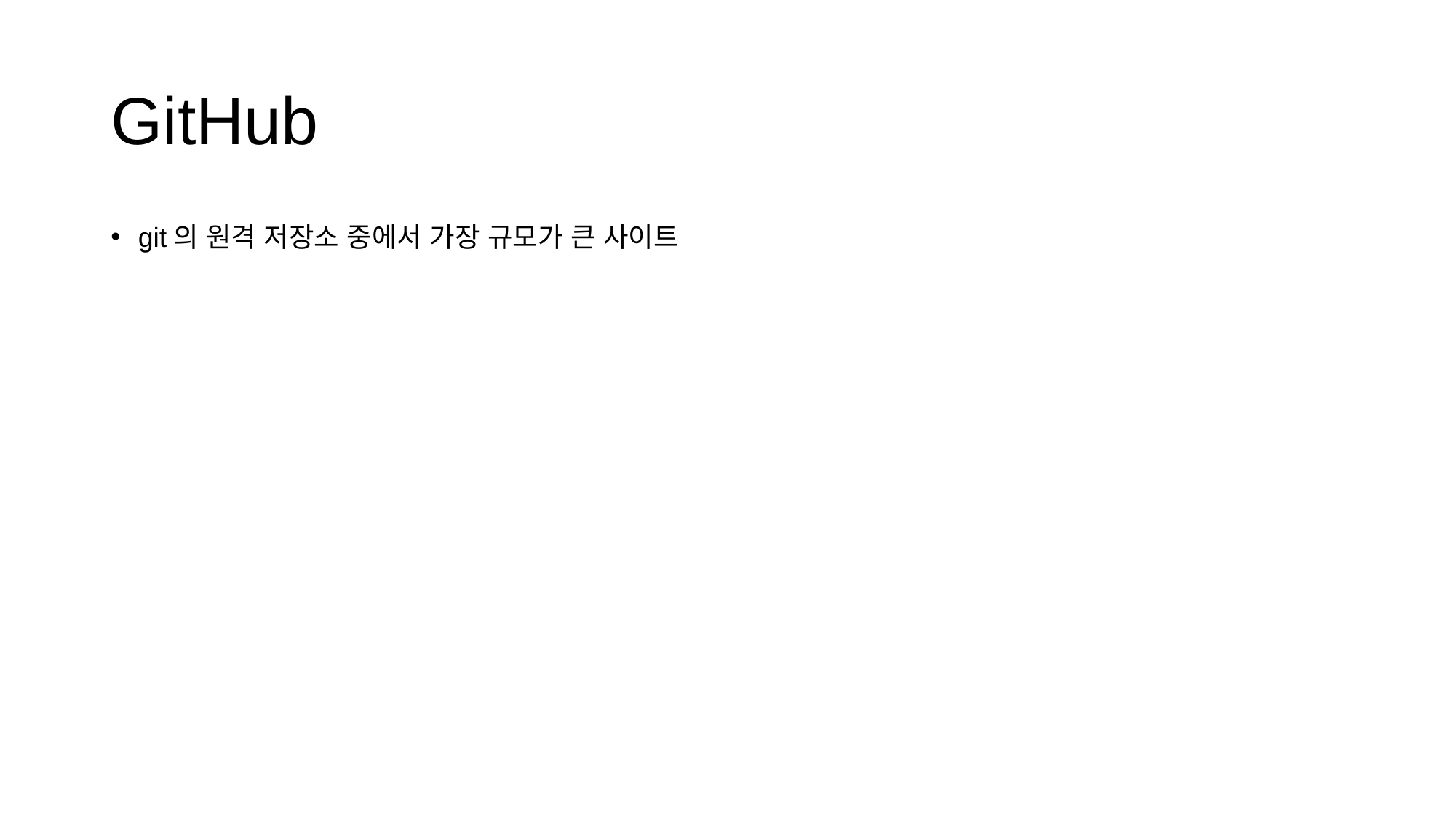

# GitHub
git의 원격 저장소 중에서 가장 규모가 큰 사이트